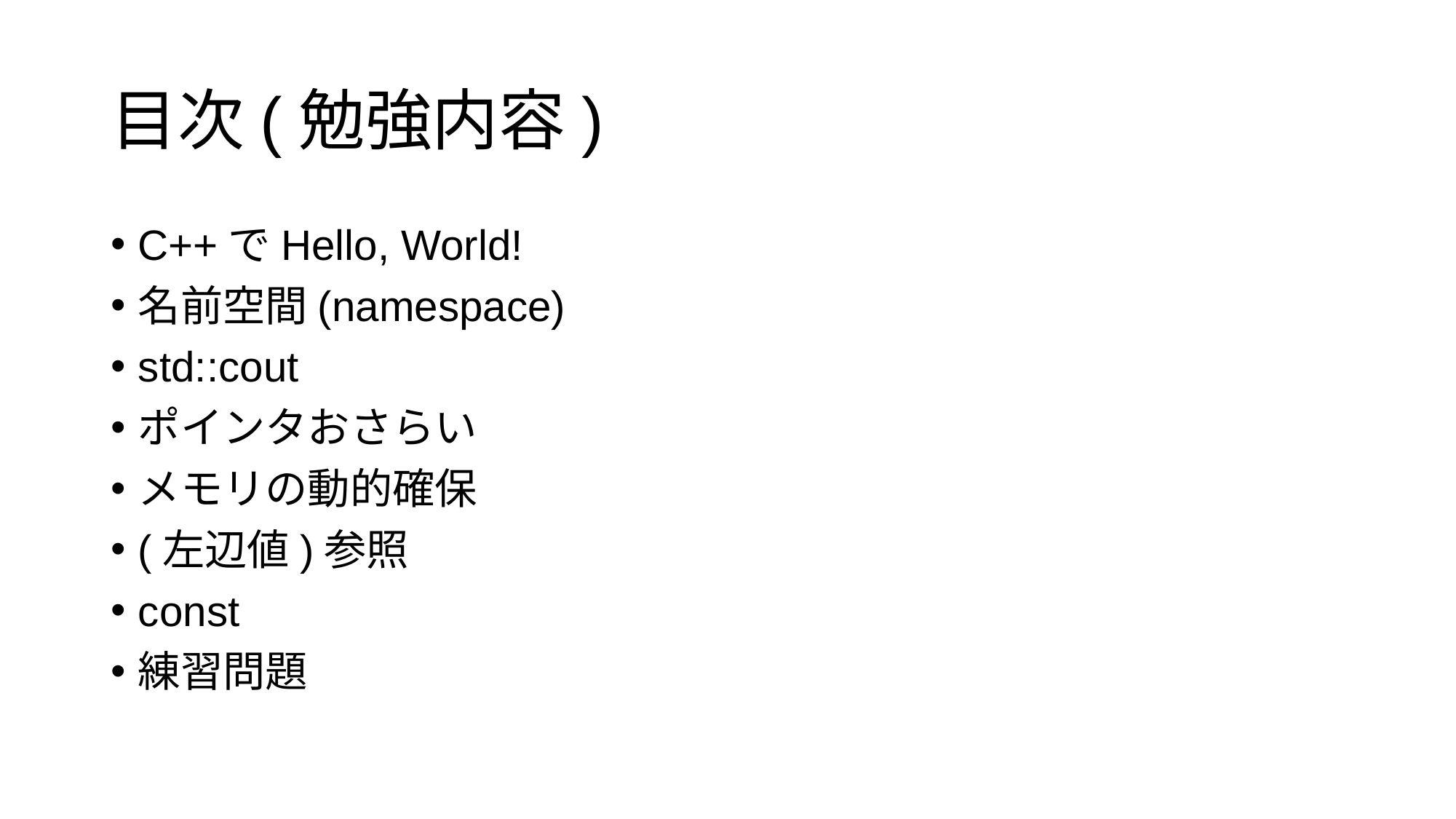

# 目次(勉強内容)
C++でHello, World!
名前空間(namespace)
std::cout
ポインタおさらい
メモリの動的確保
(左辺値)参照
const
練習問題